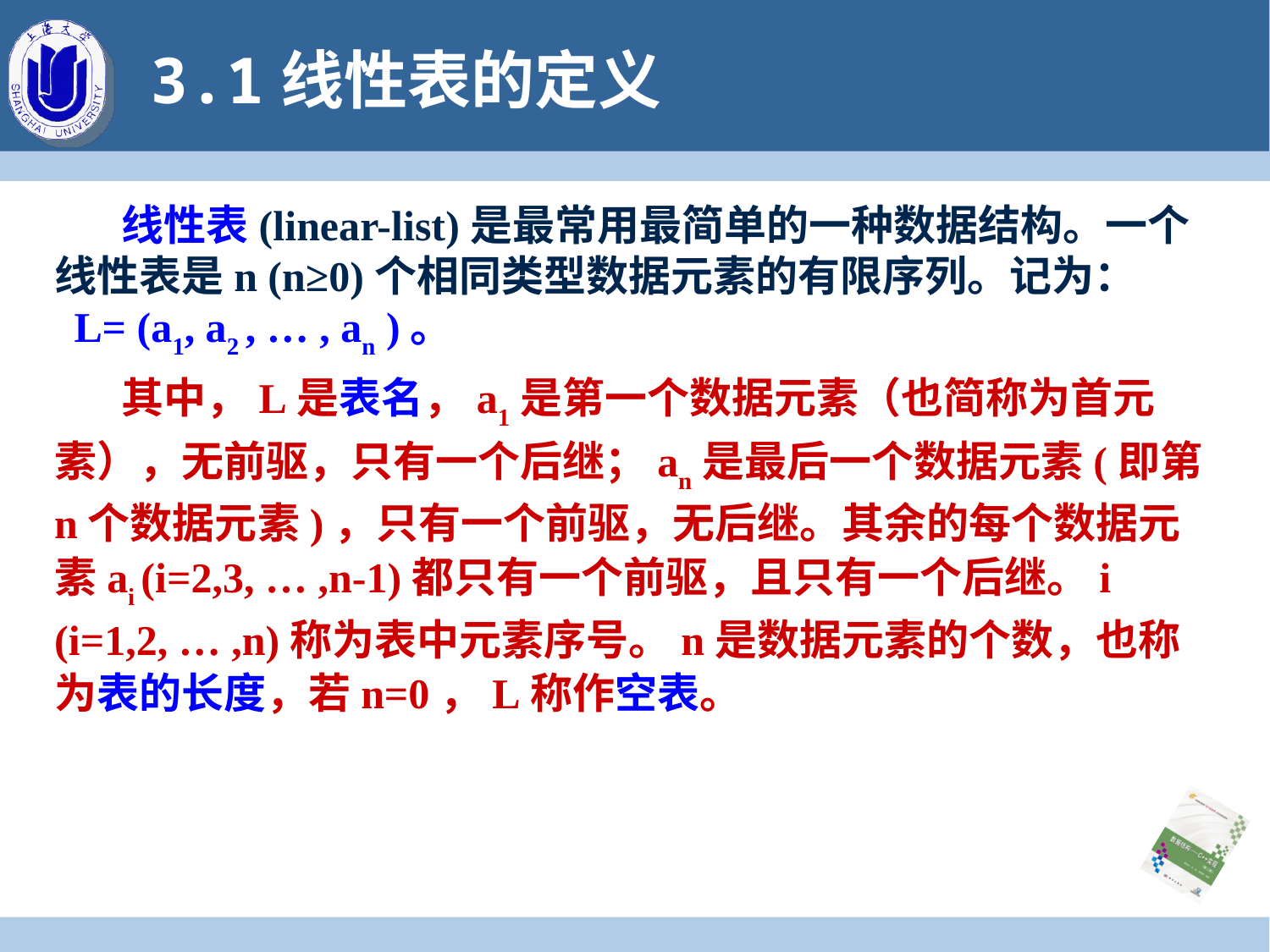

# 3.1线性表的定义
      线性表(linear-list)是最常用最简单的一种数据结构。一个线性表是n (n≥0)个相同类型数据元素的有限序列。记为：
 L= (a1, a2 , … , an )。
      其中，L是表名，a1是第一个数据元素（也简称为首元素），无前驱，只有一个后继；an是最后一个数据元素(即第n个数据元素)，只有一个前驱，无后继。其余的每个数据元素ai (i=2,3, … ,n-1)都只有一个前驱，且只有一个后继。i (i=1,2, … ,n)称为表中元素序号。n是数据元素的个数，也称为表的长度，若n=0，L称作空表。